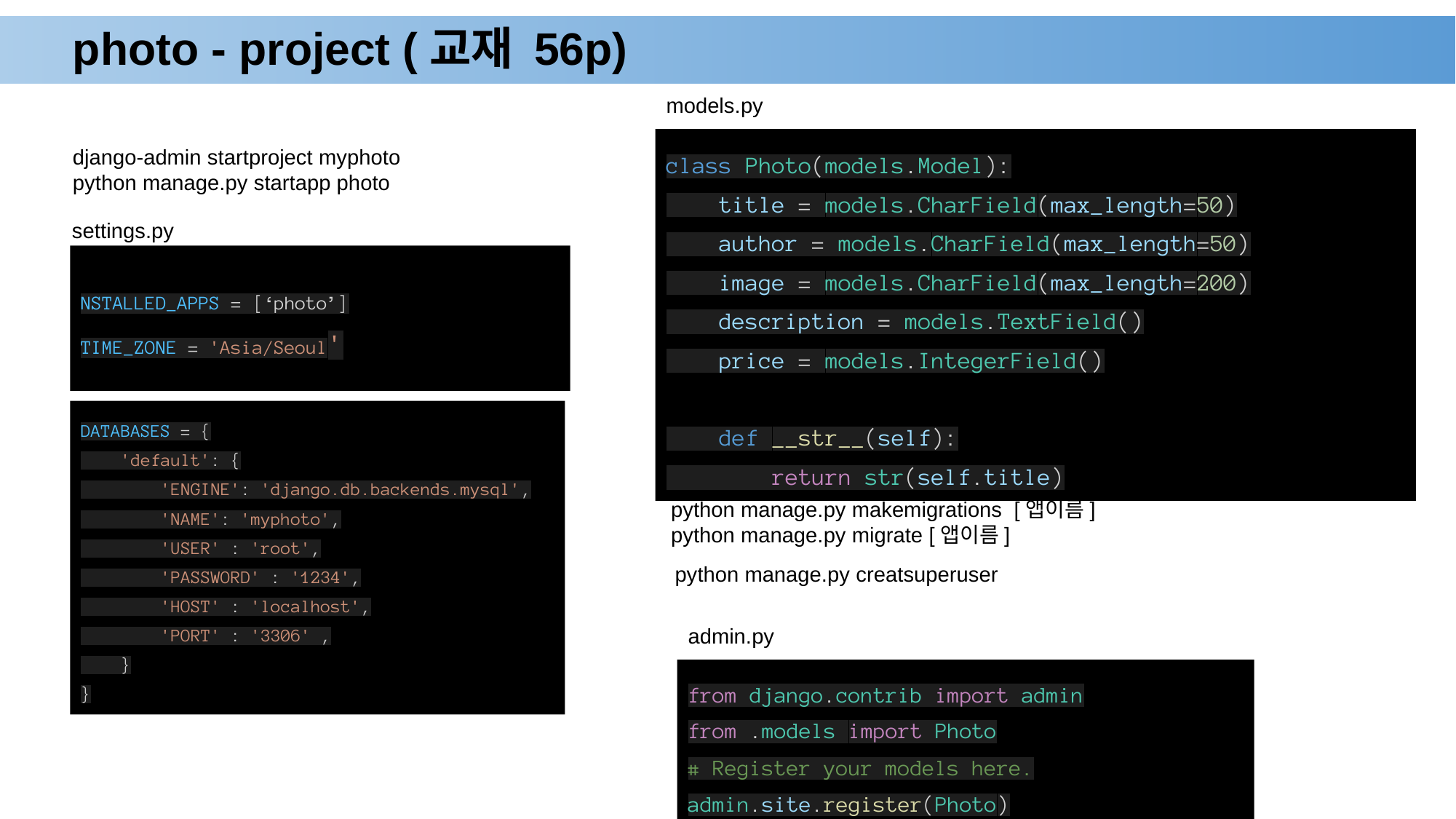

# photo - project (교재 56p)
models.py
class Photo(models.Model):
    title = models.CharField(max_length=50)
    author = models.CharField(max_length=50)
    image = models.CharField(max_length=200)
    description = models.TextField()
    price = models.IntegerField()

    def __str__(self):
        return str(self.title)
django-admin startproject myphoto
python manage.py startapp photo
settings.py

NSTALLED_APPS = [‘photo’]
TIME_ZONE = 'Asia/Seoul'

DATABASES = {
    'default': {
        'ENGINE': 'django.db.backends.mysql',
        'NAME': 'myphoto',
        'USER' : 'root',
        'PASSWORD' : '1234',
        'HOST' : 'localhost',
        'PORT' : '3306' ,
    }
}
python manage.py makemigrations  [앱이름]
python manage.py migrate [앱이름]
python manage.py creatsuperuser
admin.py
from django.contrib import admin
from .models import Photo
# Register your models here.
admin.site.register(Photo)